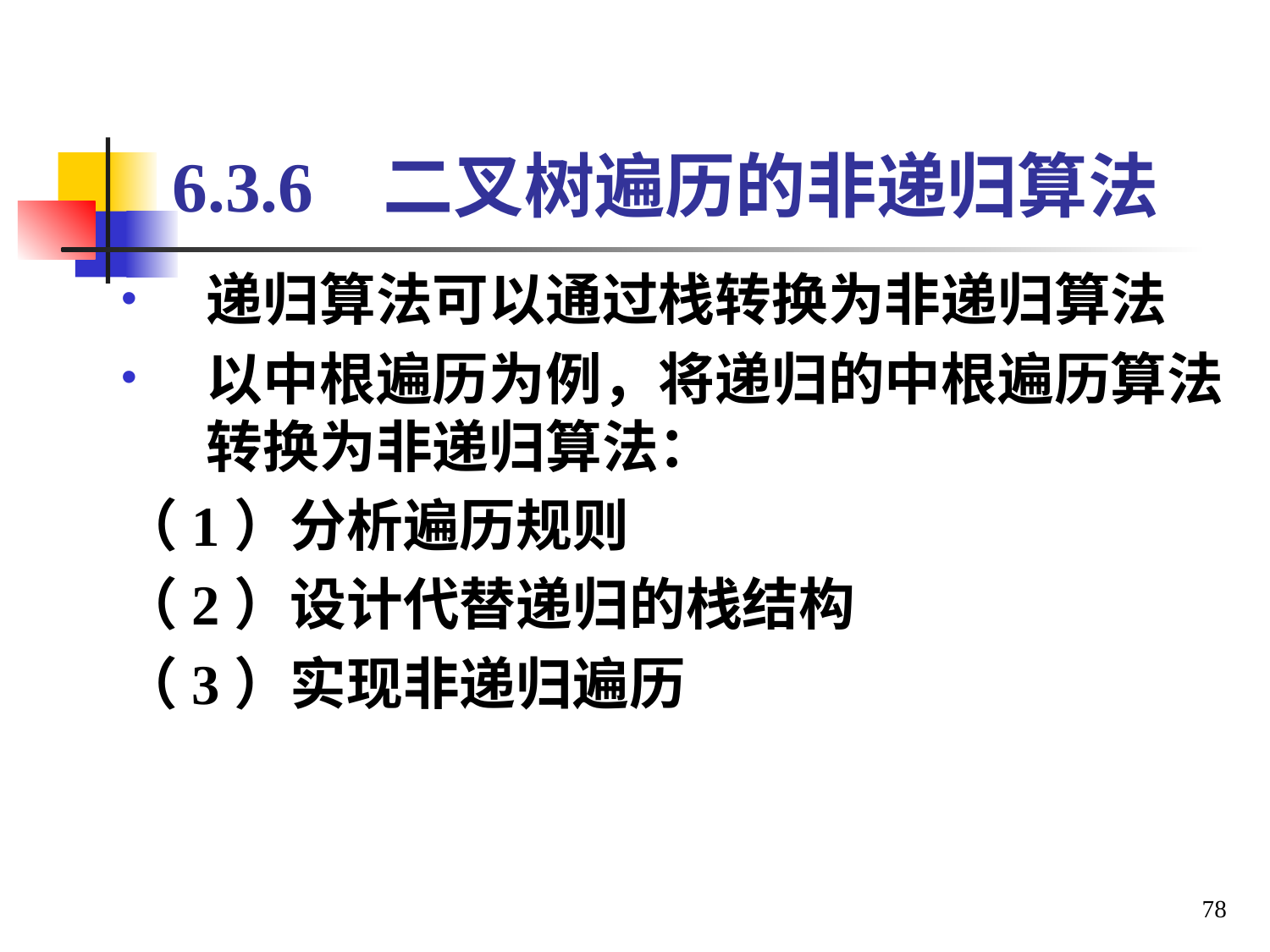

# 6.3.6   二叉树遍历的非递归算法
递归算法可以通过栈转换为非递归算法
以中根遍历为例，将递归的中根遍历算法转换为非递归算法：
（1）分析遍历规则
（2）设计代替递归的栈结构
（3）实现非递归遍历
78